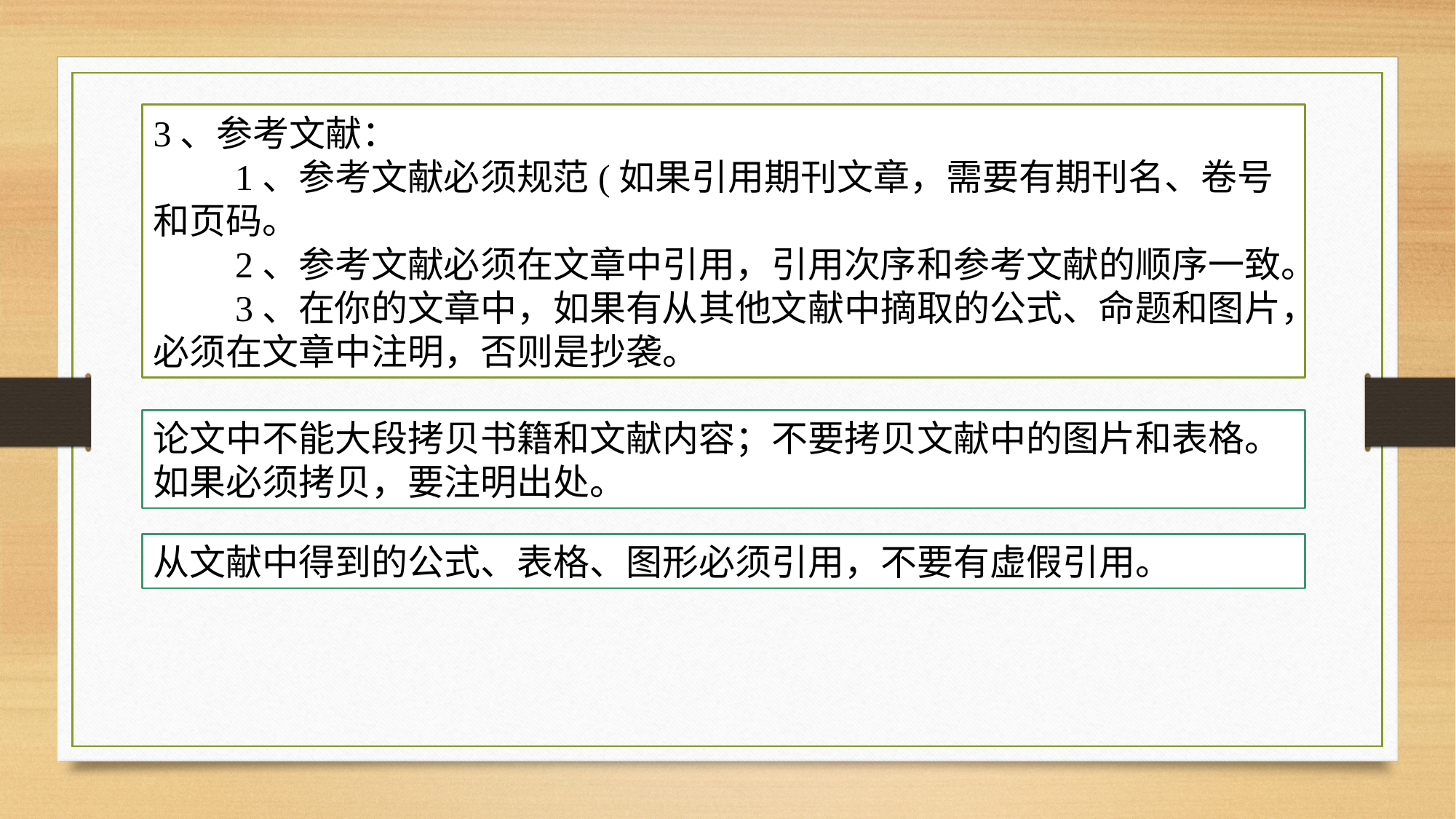

3、参考文献：
         1、参考文献必须规范(如果引用期刊文章，需要有期刊名、卷号和页码。
         2、参考文献必须在文章中引用，引用次序和参考文献的顺序一致。
         3、在你的文章中，如果有从其他文献中摘取的公式、命题和图片，必须在文章中注明，否则是抄袭。
论文中不能大段拷贝书籍和文献内容；不要拷贝文献中的图片和表格。如果必须拷贝，要注明出处。
从文献中得到的公式、表格、图形必须引用，不要有虚假引用。